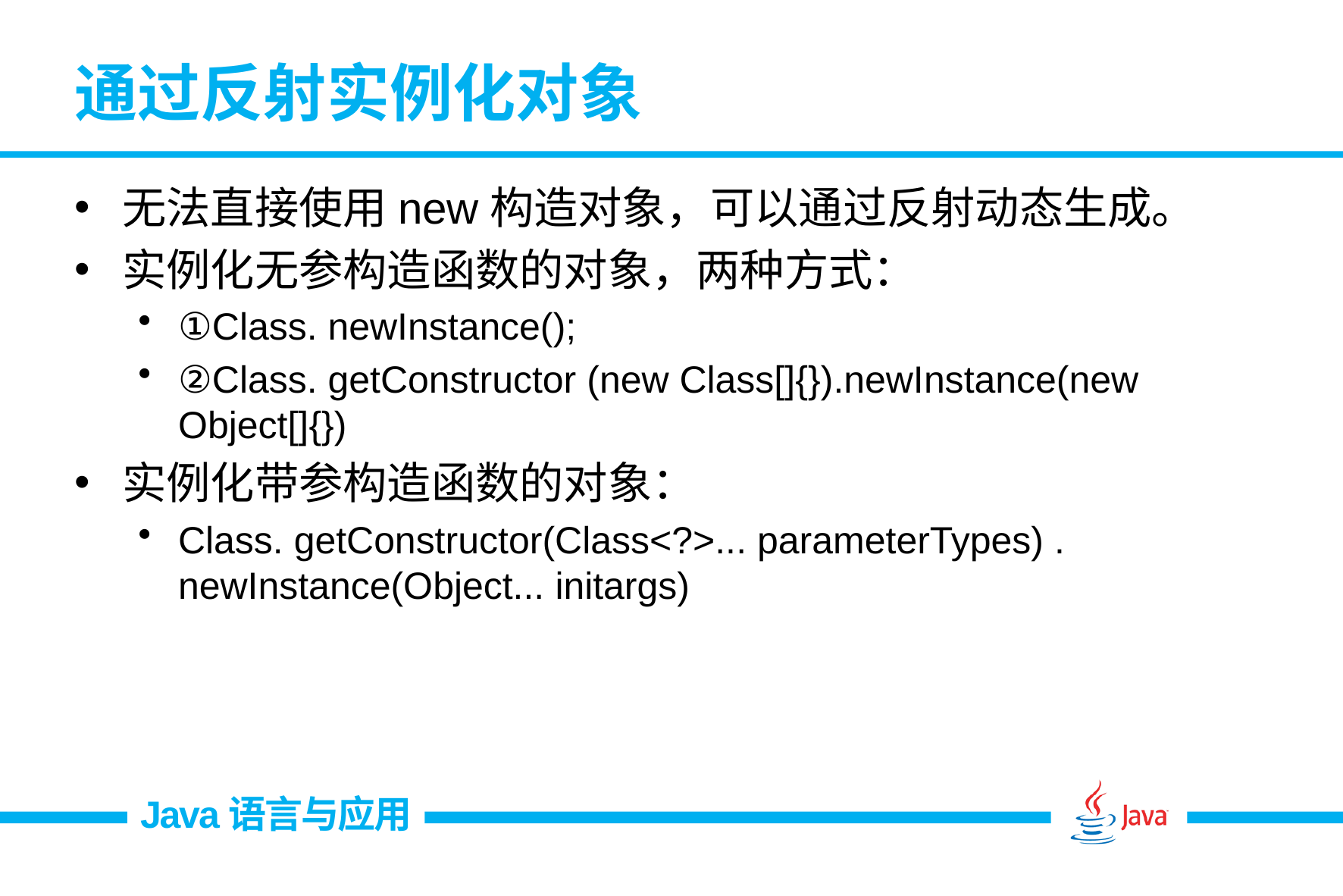

# 通过反射实例化对象
无法直接使用new构造对象，可以通过反射动态生成。
实例化无参构造函数的对象，两种方式：
①Class. newInstance();
②Class. getConstructor (new Class[]{}).newInstance(new Object[]{})
实例化带参构造函数的对象：
Class. getConstructor(Class<?>... parameterTypes) . newInstance(Object... initargs)